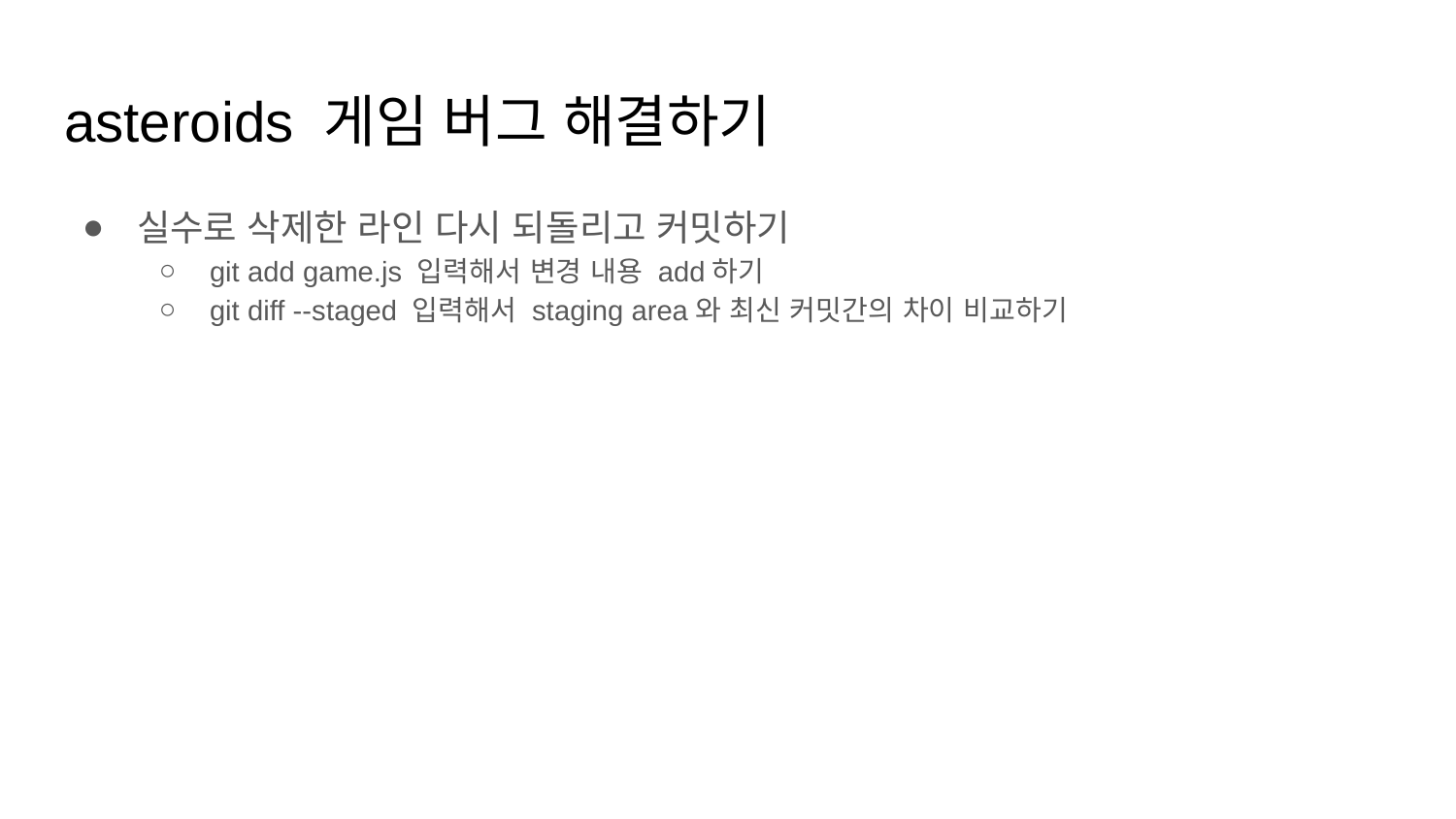

# asteroids 게임 버그 해결하기
실수로 삭제한 라인 다시 되돌리고 커밋하기
git add game.js 입력해서 변경 내용 add하기
git diff --staged 입력해서 staging area와 최신 커밋간의 차이 비교하기